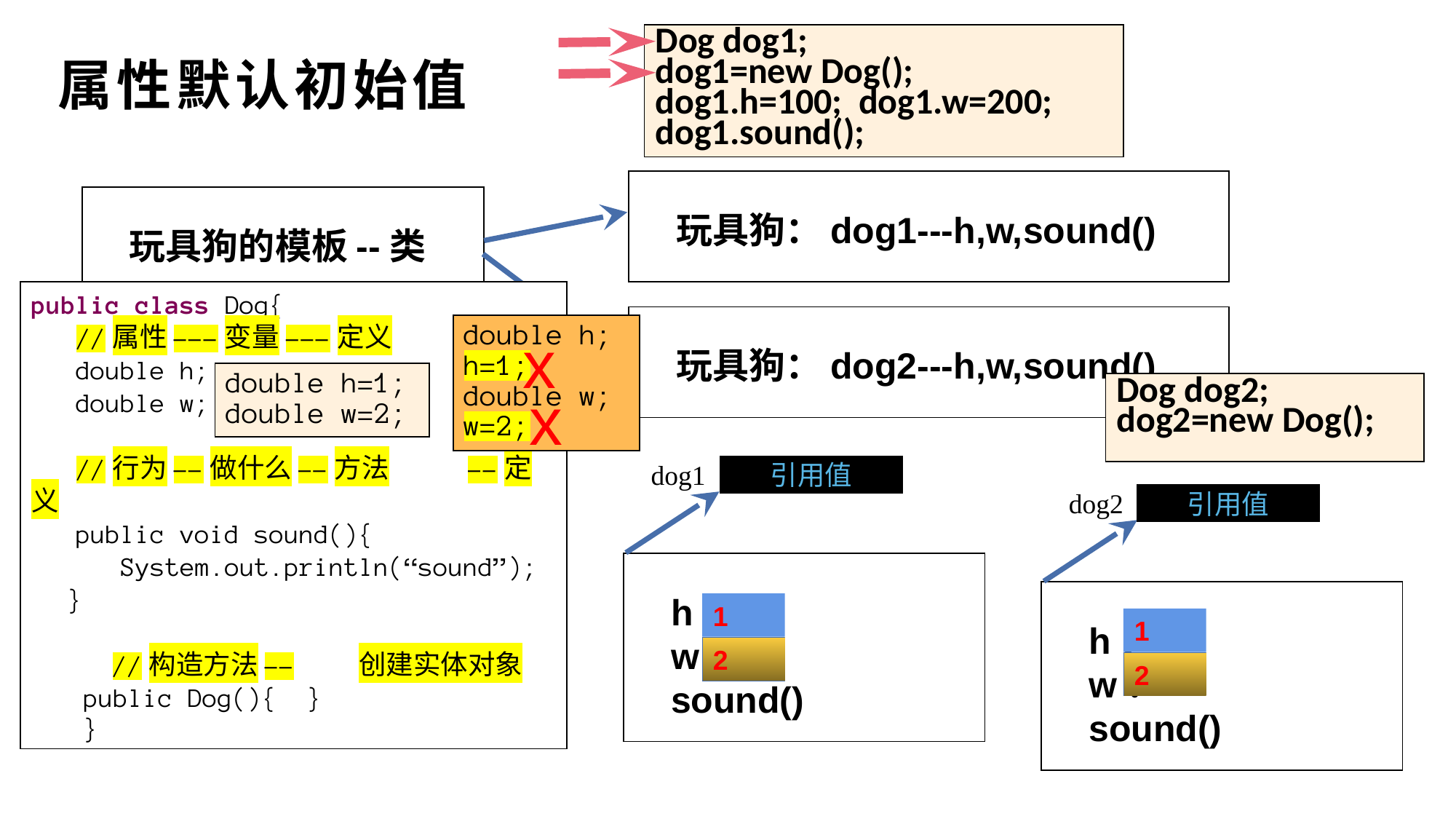

Dog dog1;
dog1=new Dog();
dog1.h=100;  dog1.w=200;
dog1.sound();
# 属性默认初始值

玩具狗：dog1---h,w,sound()

玩具狗的模板--类
public class Dog{
   //属性---变量---定义
   double h;
   double w;

   //行为--做什么--方法	--定义
   public void sound(){
      System.out.println(“sound”);
}

   //构造方法--	创建实体对象
public Dog(){  }
}

玩具狗：dog2---h,w,sound()
double h;
h=1;
double w;
w=2;
x
double h=1;
double w=2;
x
Dog dog2;
dog2=new Dog();
dog1
引用值
dog2
无值
引用值

h：
w：
sound()

h：
w：
sound()
1
0
1
0
2
2